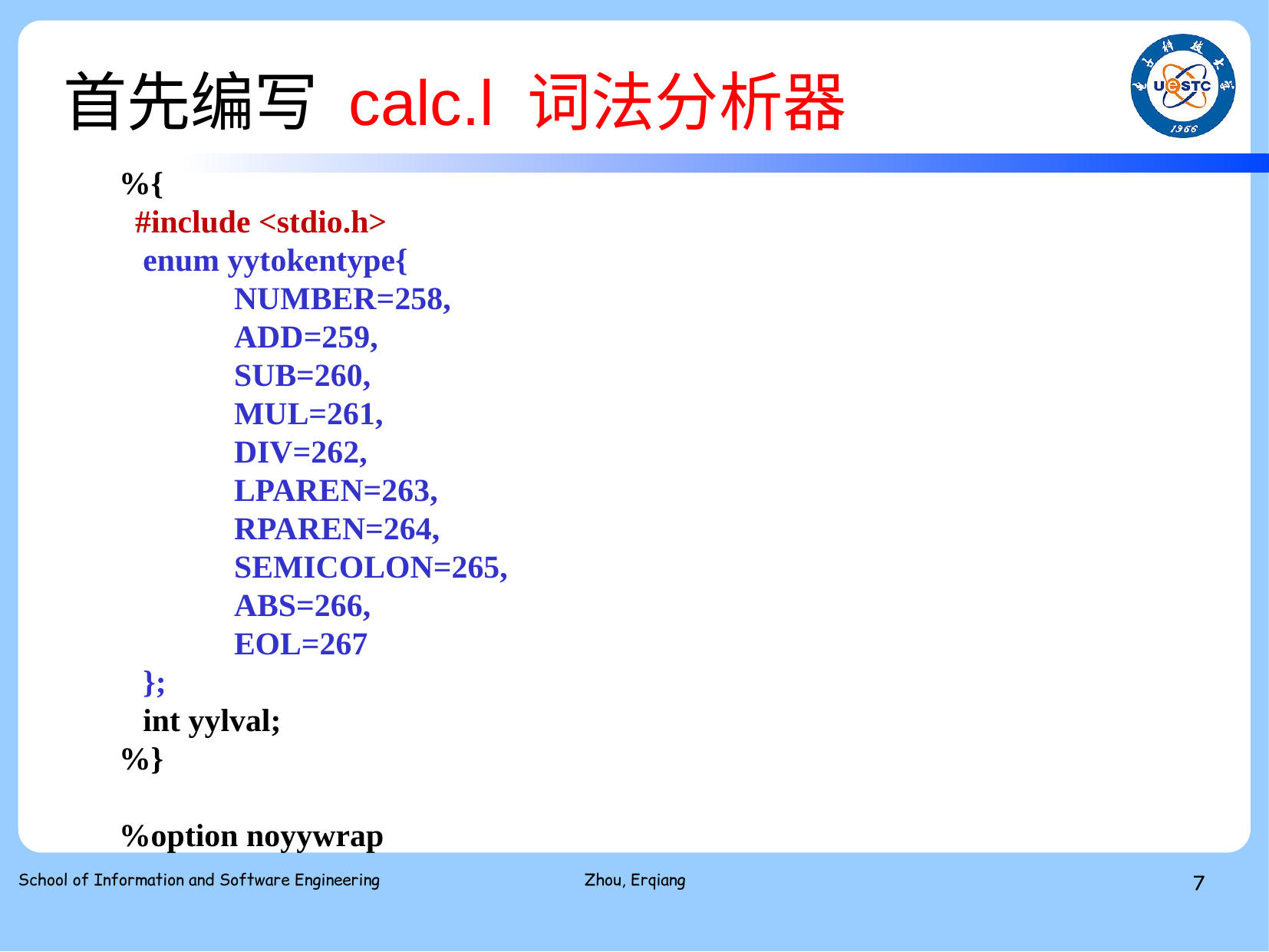

首先编写 calc.l 词法分析器
# %{
  #include <stdio.h>
   enum yytokentype{
	NUMBER=258,
	ADD=259,
	SUB=260,
	MUL=261,
	DIV=262,
	LPAREN=263,
	RPAREN=264,
	SEMICOLON=265,
	ABS=266,
	EOL=267
   };
   int yylval;
%}

%option noyywrap

School of Information and Software Engineering
Zhou, Erqiang
7